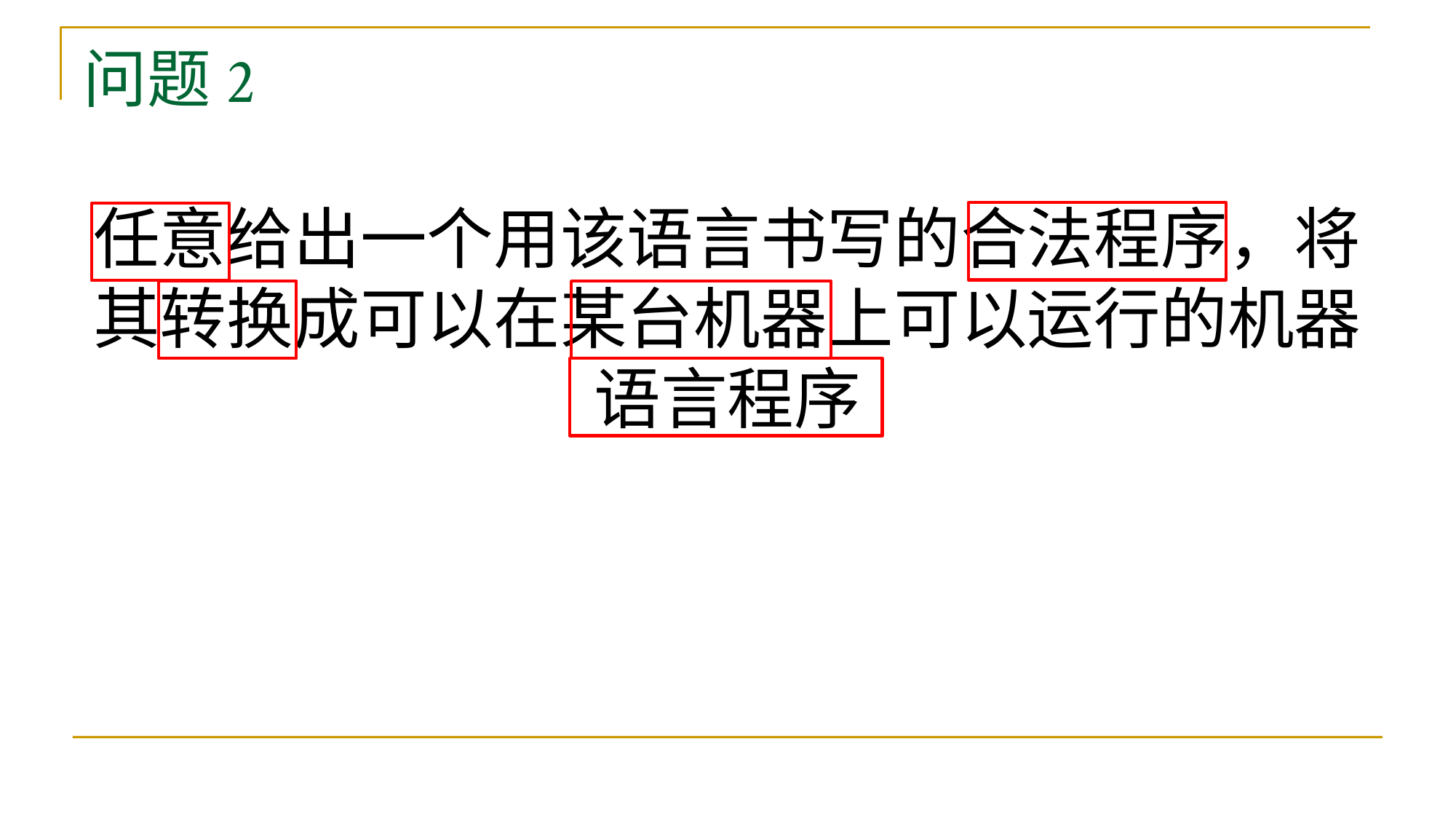

# 问题2
任意给出一个用该语言书写的合法程序，将其转换成可以在某台机器上可以运行的机器语言程序